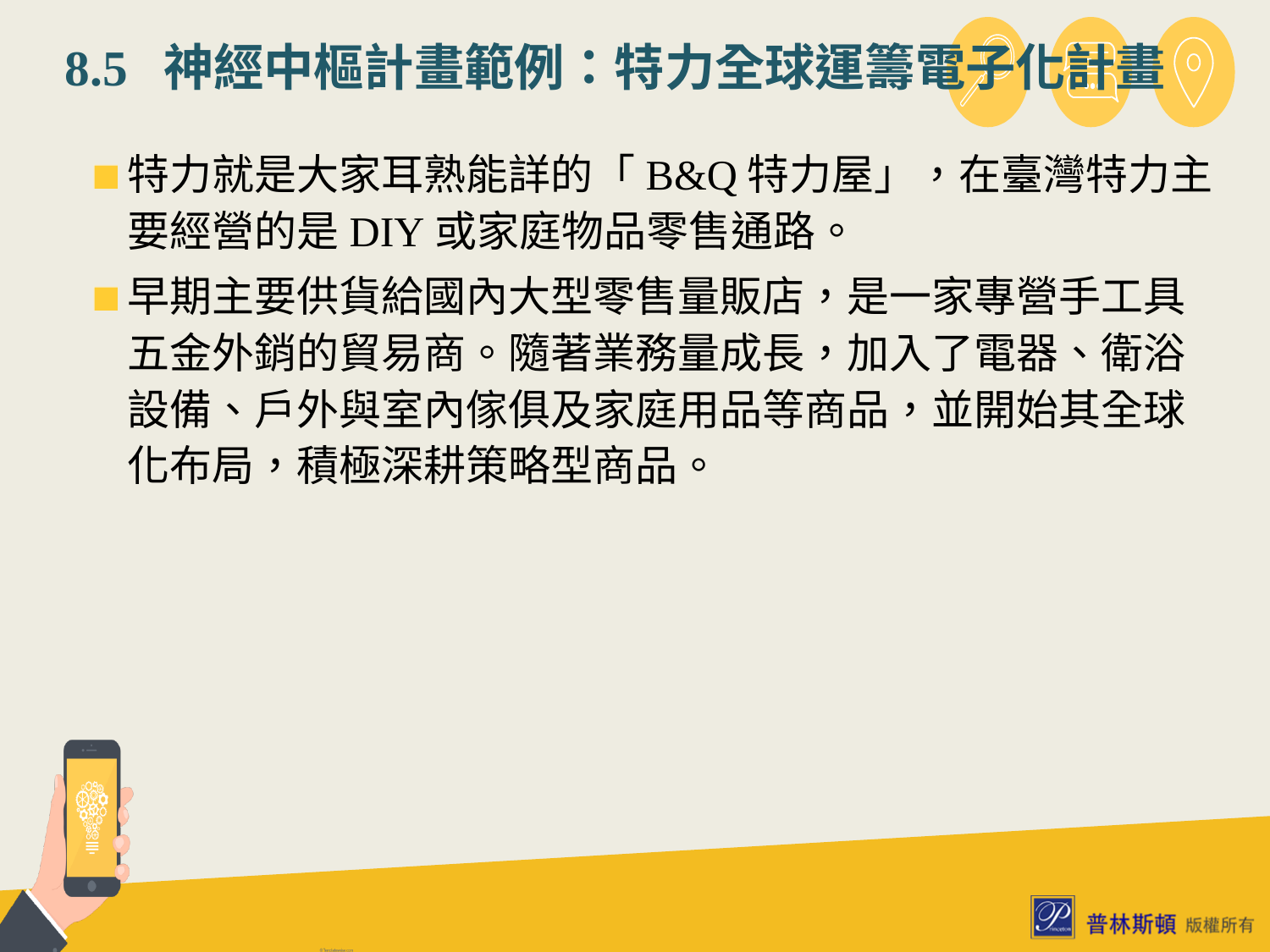

# 8.5  神經中樞計畫範例：特力全球運籌電子化計畫
特力就是大家耳熟能詳的「B&Q特力屋」，在臺灣特力主要經營的是DIY或家庭物品零售通路。
早期主要供貨給國內大型零售量販店，是一家專營手工具五金外銷的貿易商。隨著業務量成長，加入了電器、衛浴設備、戶外與室內傢俱及家庭用品等商品，並開始其全球化布局，積極深耕策略型商品。